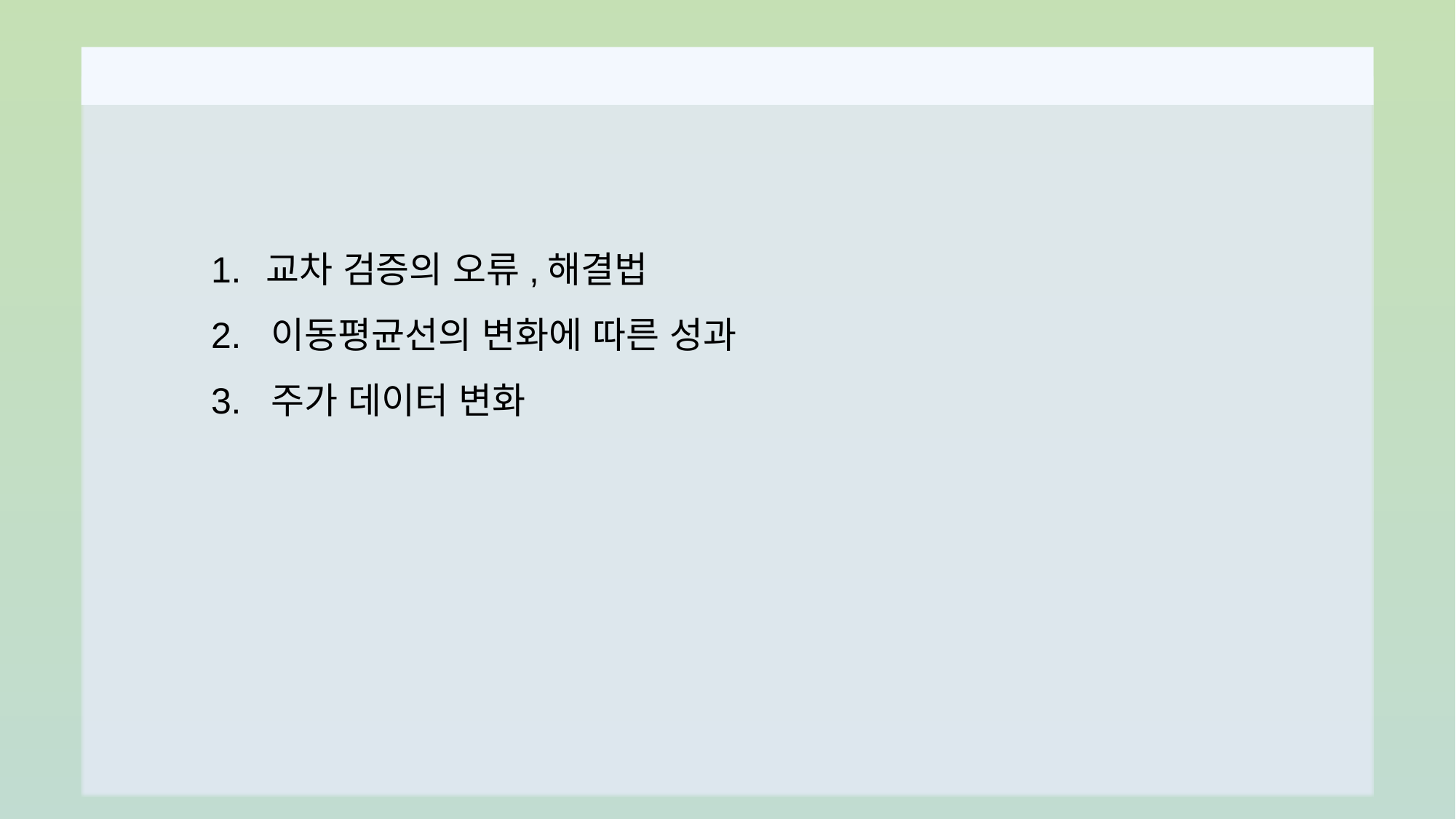

교차 검증의 오류,해결법
 이동평균선의 변화에 따른 성과
 주가 데이터 변화